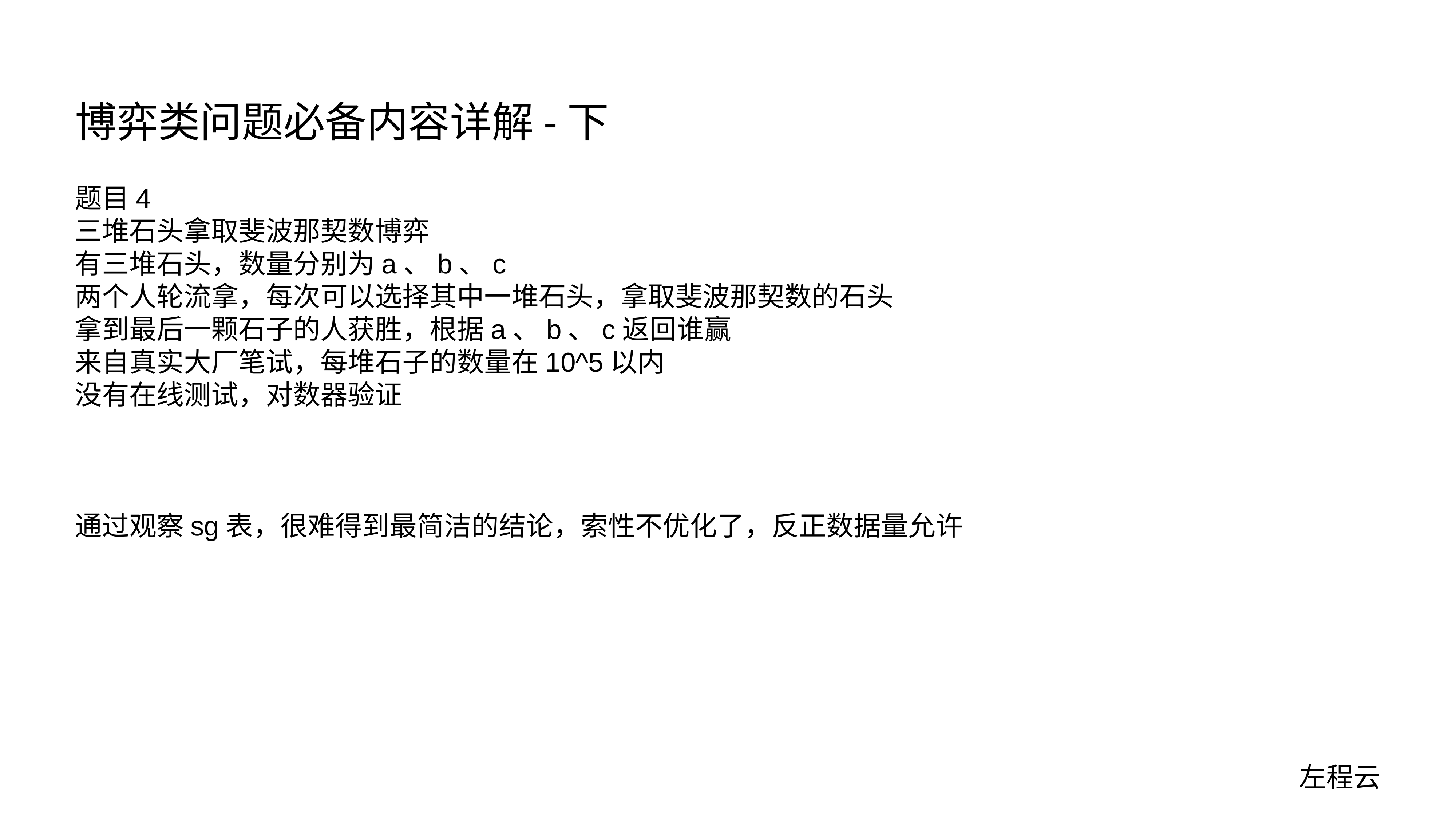

# 博弈类问题必备内容详解-下
题目4
三堆石头拿取斐波那契数博弈
有三堆石头，数量分别为a、b、c
两个人轮流拿，每次可以选择其中一堆石头，拿取斐波那契数的石头
拿到最后一颗石子的人获胜，根据a、b、c返回谁赢
来自真实大厂笔试，每堆石子的数量在10^5以内
没有在线测试，对数器验证

通过观察sg表，很难得到最简洁的结论，索性不优化了，反正数据量允许
左程云